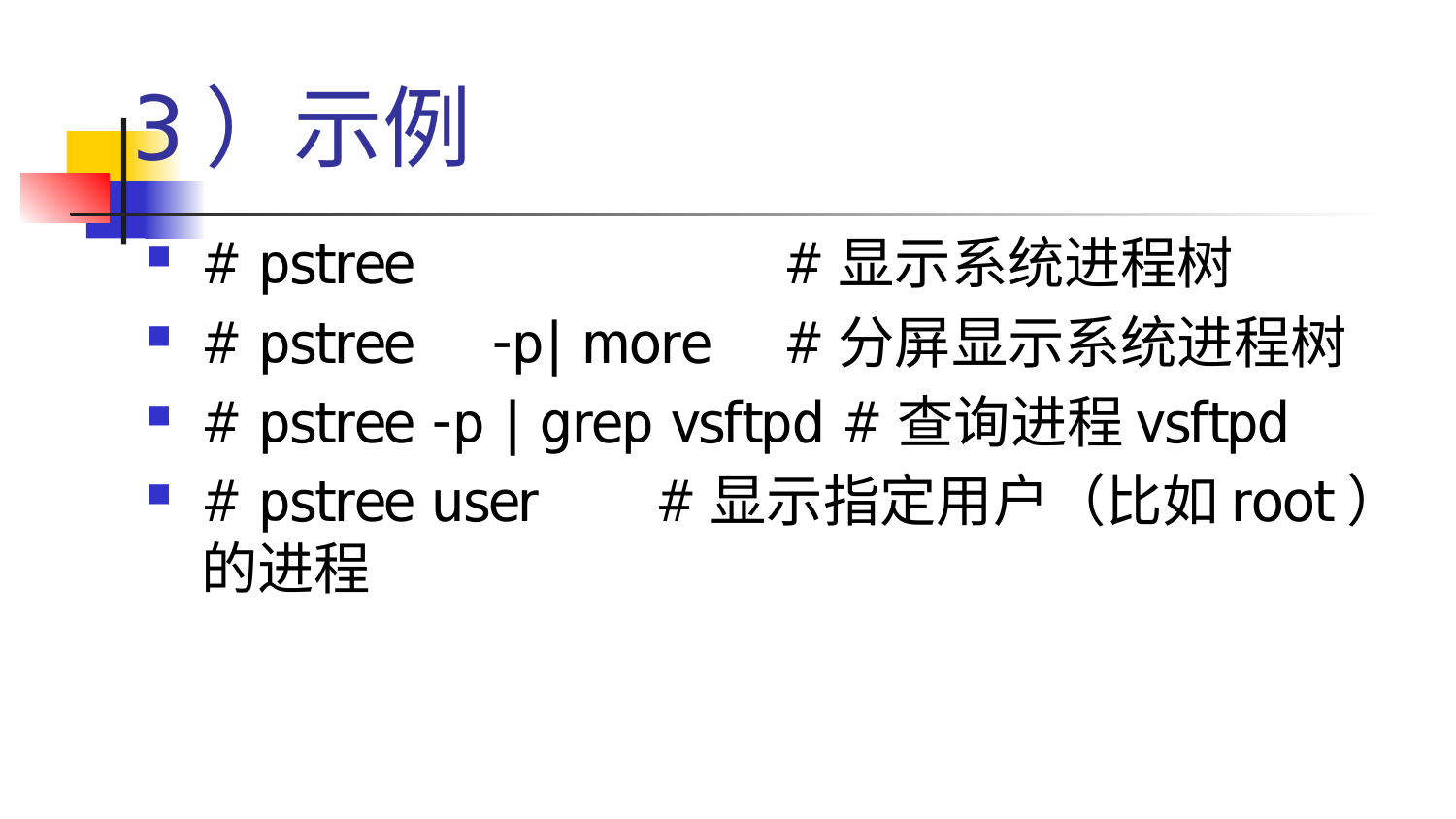

# 3）示例
# pstree			#显示系统进程树
# pstree	-p| more	#分屏显示系统进程树
# pstree -p | grep vsftpd #查询进程vsftpd
# pstree user	 #显示指定用户（比如root）的进程